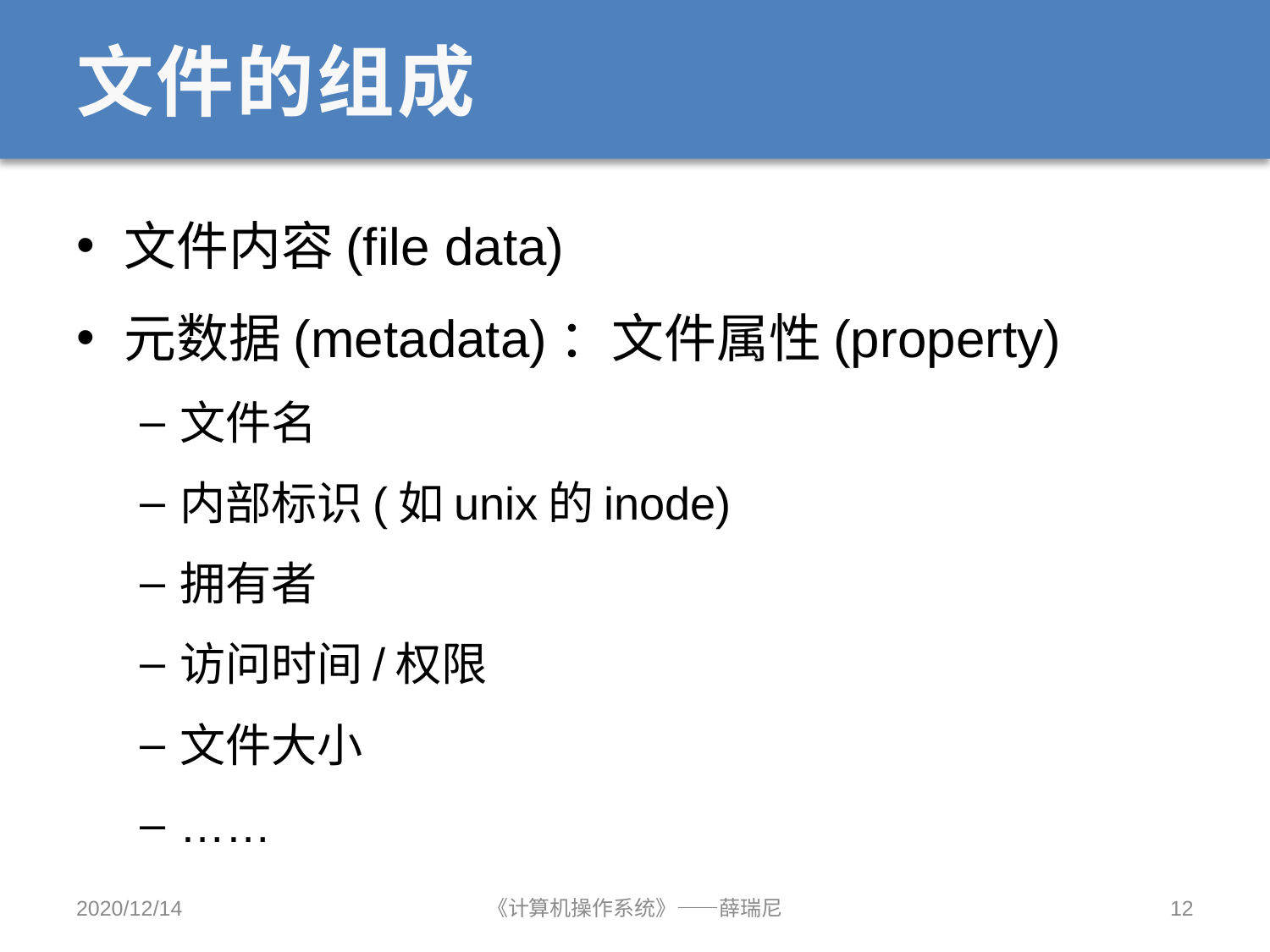

# 文件的组成
文件内容(file data)
元数据(metadata)：文件属性(property)
文件名
内部标识(如unix的inode)
拥有者
访问时间/权限
文件大小
……
2020/12/14
《计算机操作系统》——薛瑞尼
12